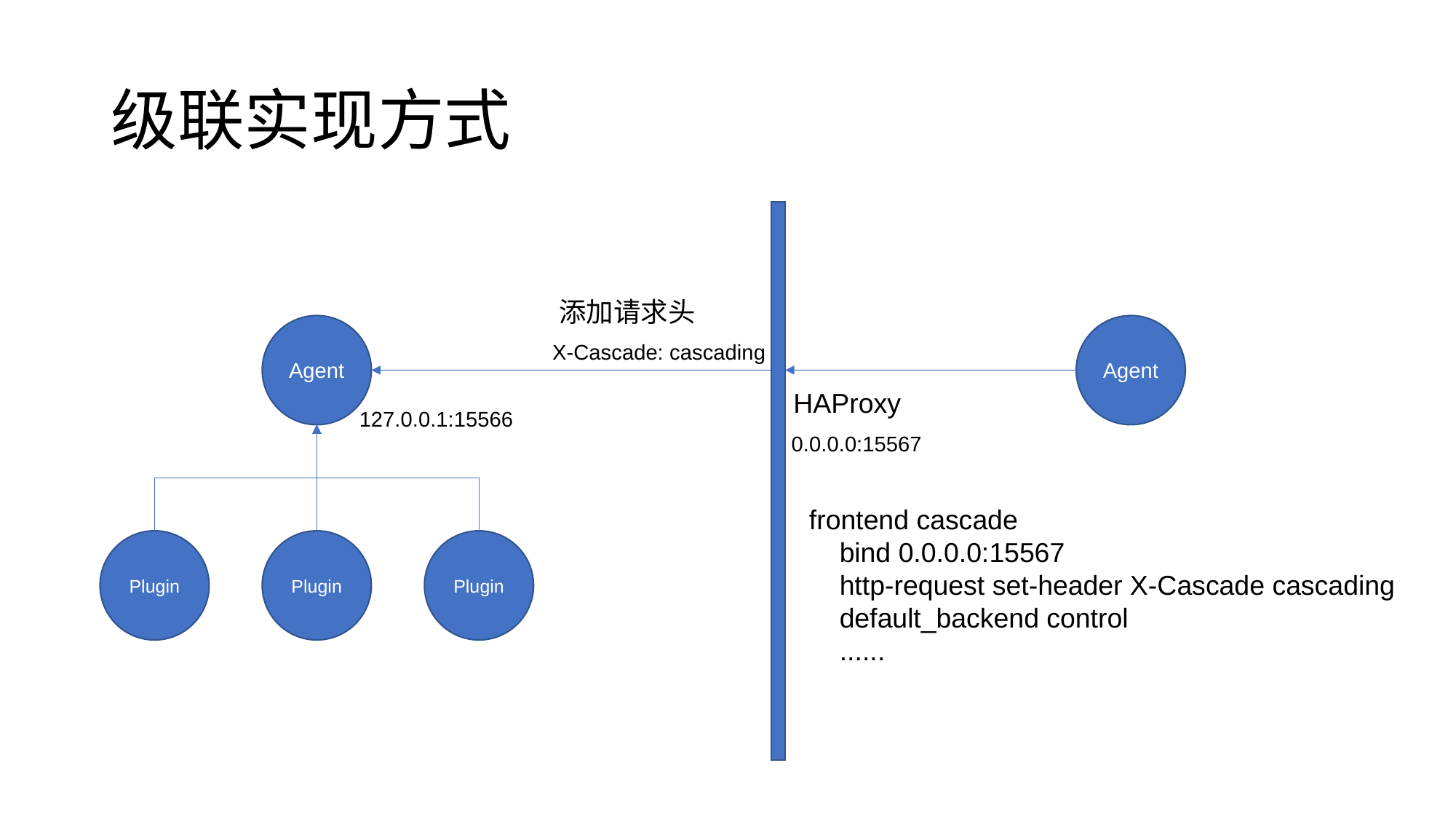

# 级联实现方式

添加请求头
Agent
Agent
X-Cascade: cascading
HAProxy
127.0.0.1:15566
0.0.0.0:15567
frontend cascade
    bind 0.0.0.0:15567
    http-request set-header X-Cascade cascading
    default_backend control
    ......
Plugin
Plugin
Plugin